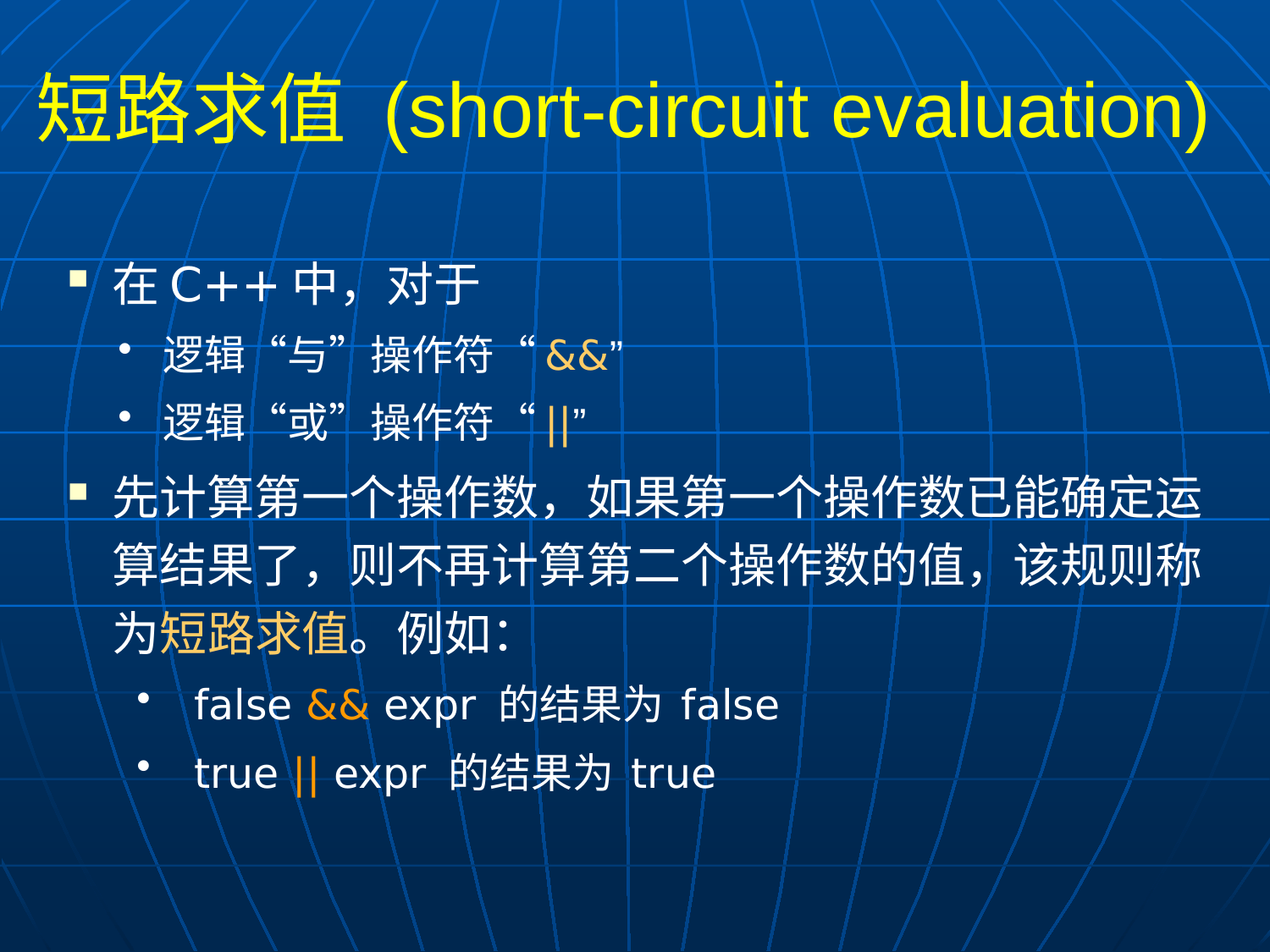

# 短路求值 (short-circuit evaluation)
在C++中，对于
逻辑“与”操作符“&&”
逻辑“或”操作符“||”
先计算第一个操作数，如果第一个操作数已能确定运算结果了，则不再计算第二个操作数的值，该规则称为短路求值。例如：
false && expr 的结果为 false
true || expr 的结果为 true